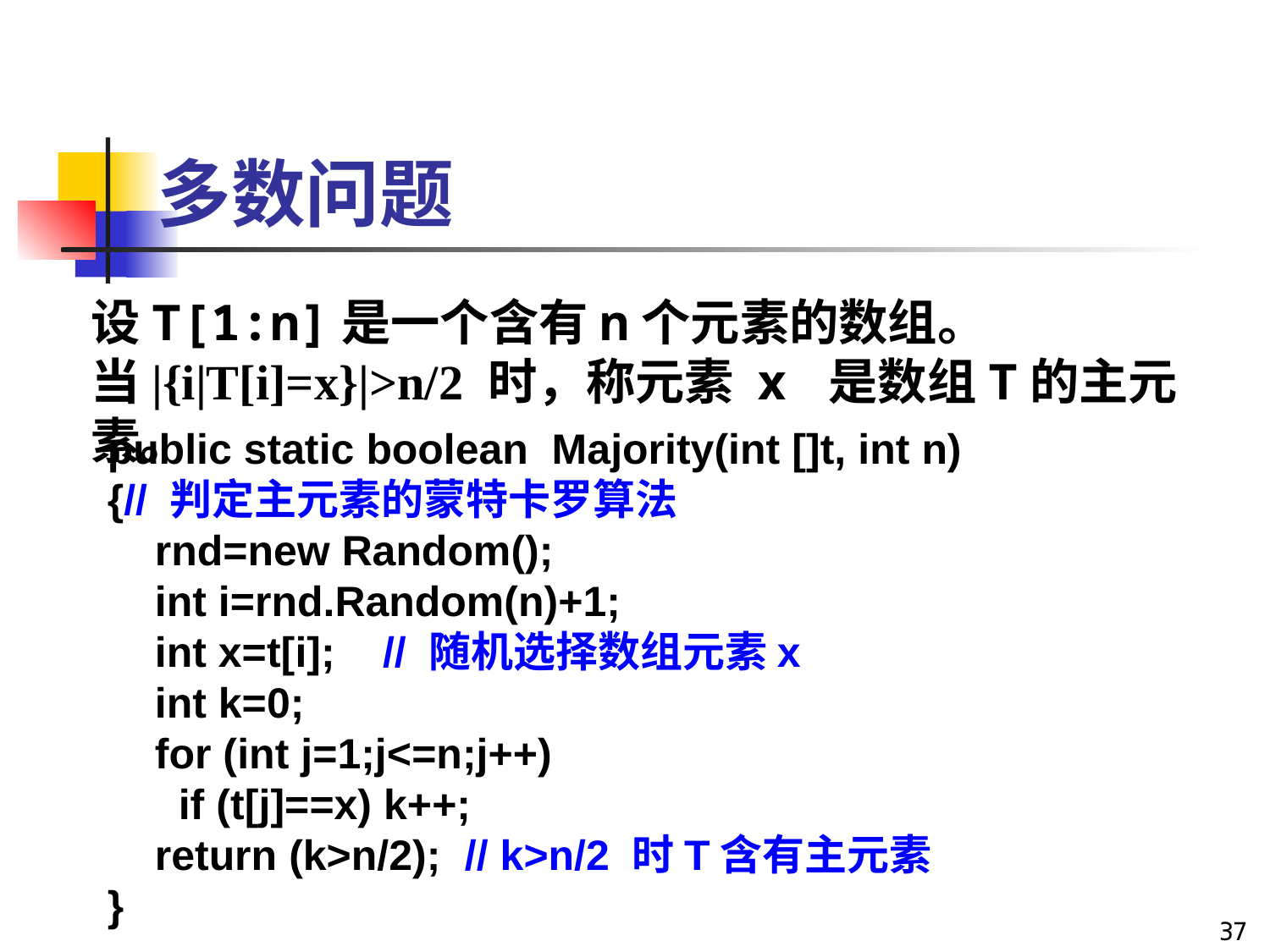

多数问题
设T[1:n]是一个含有n个元素的数组。
当|{i|T[i]=x}|>n/2 时，称元素 x 是数组T的主元素。
public static boolean  Majority(int []t, int n)
{// 判定主元素的蒙特卡罗算法
    rnd=new Random();
    int i=rnd.Random(n)+1;
    int x=t[i];    // 随机选择数组元素x
    int k=0;
    for (int j=1;j<=n;j++)
      if (t[j]==x) k++;
    return (k>n/2);  // k>n/2 时T含有主元素
}
37